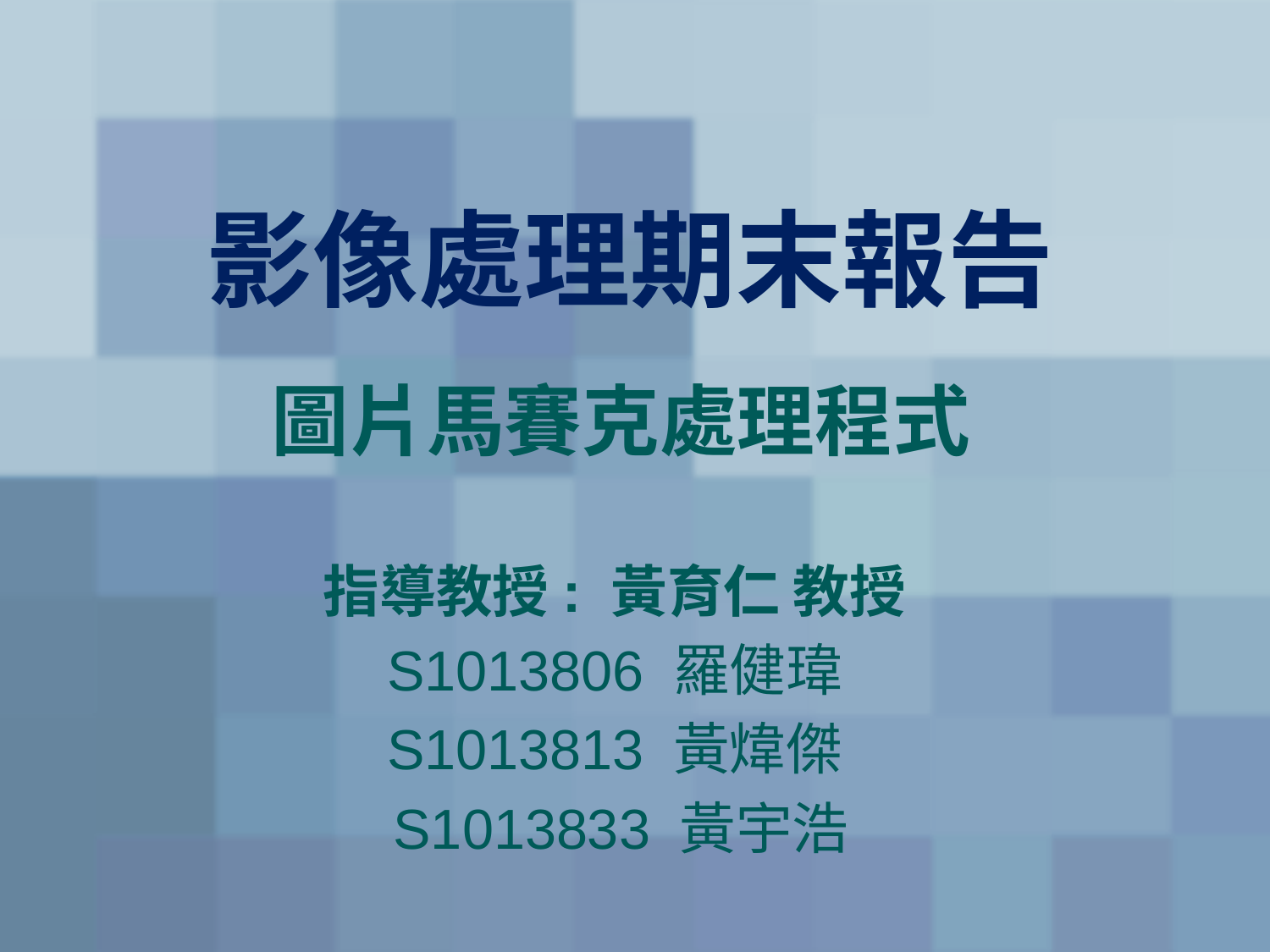

# 影像處理期末報告
圖片馬賽克處理程式

指導教授: 黃育仁 教授
S1013806 羅健瑋
S1013813 黃煒傑
S1013833 黃宇浩